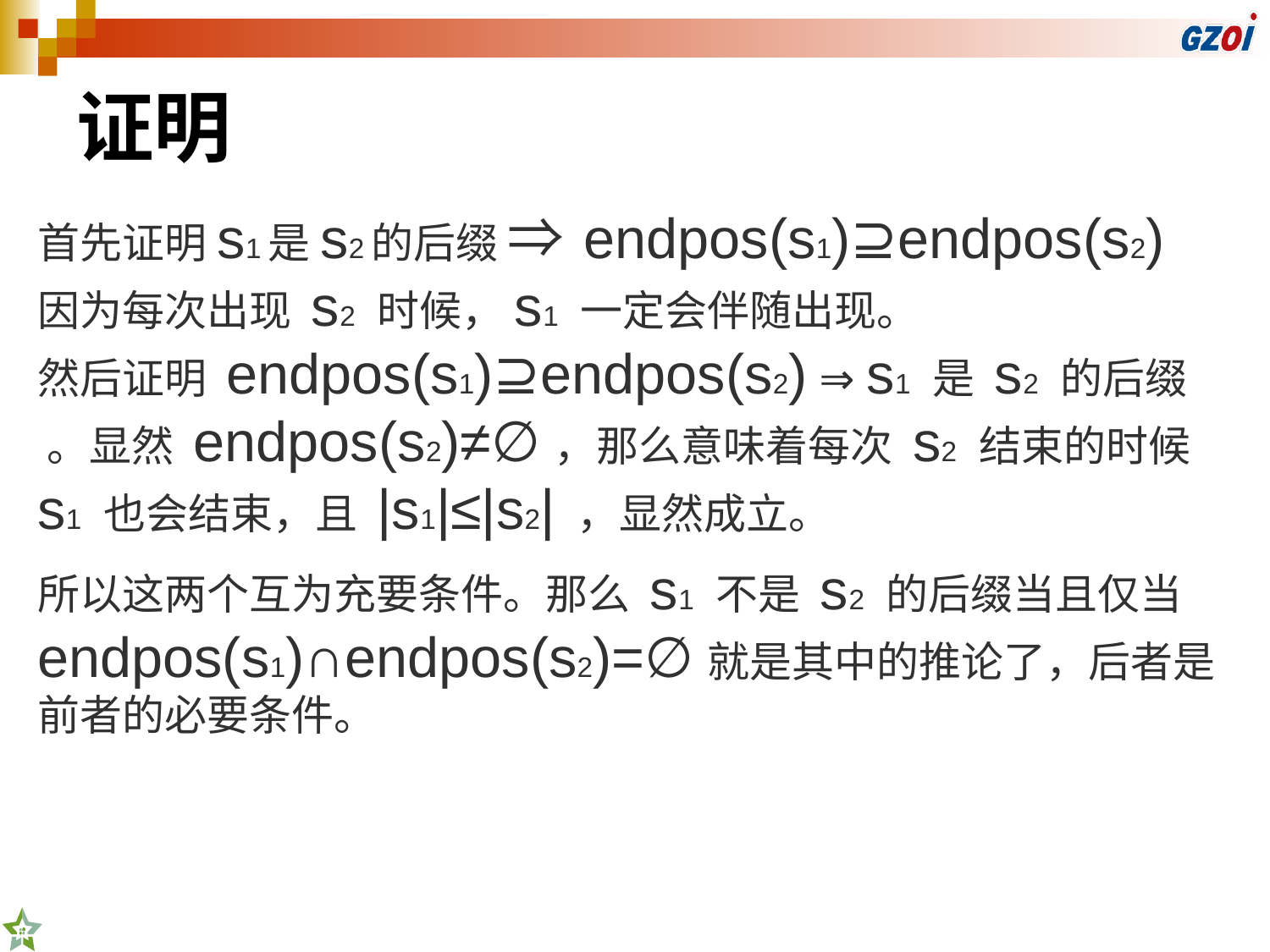

# 证明
首先证明s1是s2的后缀 ⇒ endpos(s1)⊇endpos(s2)
因为每次出现 s2 时候，s1 一定会伴随出现。
然后证明 endpos(s1)⊇endpos(s2) ⇒ s1 是 s2 的后缀 。显然 endpos(s2)≠∅，那么意味着每次 s2 结束的时候 s1 也会结束，且 |s1|≤|s2| ，显然成立。

所以这两个互为充要条件。那么 s1 不是 s2 的后缀当且仅当 endpos(s1)∩endpos(s2)=∅就是其中的推论了，后者是前者的必要条件。